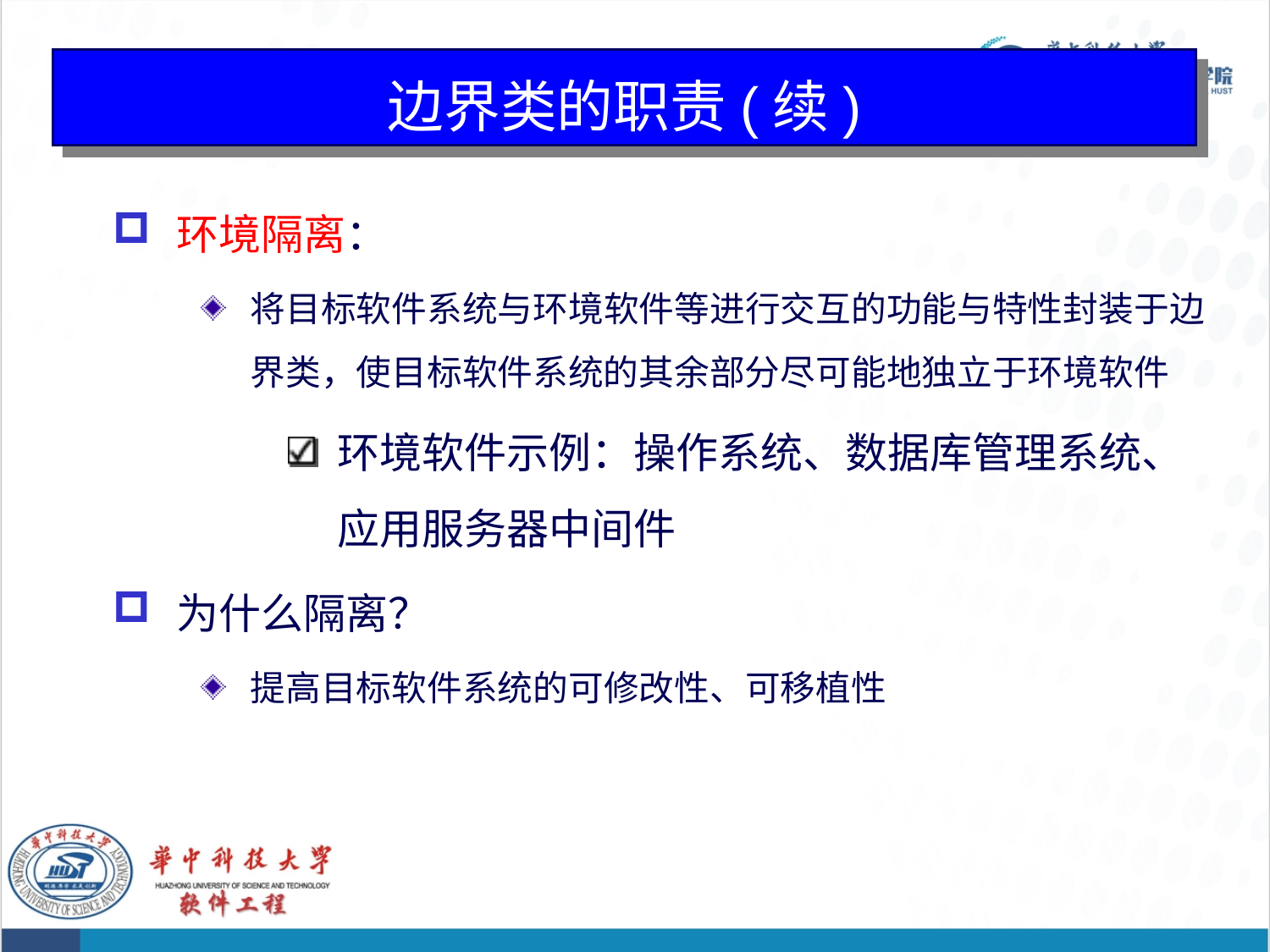

78
# 边界类的职责(续)
环境隔离：
将目标软件系统与环境软件等进行交互的功能与特性封装于边界类，使目标软件系统的其余部分尽可能地独立于环境软件
环境软件示例：操作系统、数据库管理系统、应用服务器中间件
为什么隔离？
提高目标软件系统的可修改性、可移植性